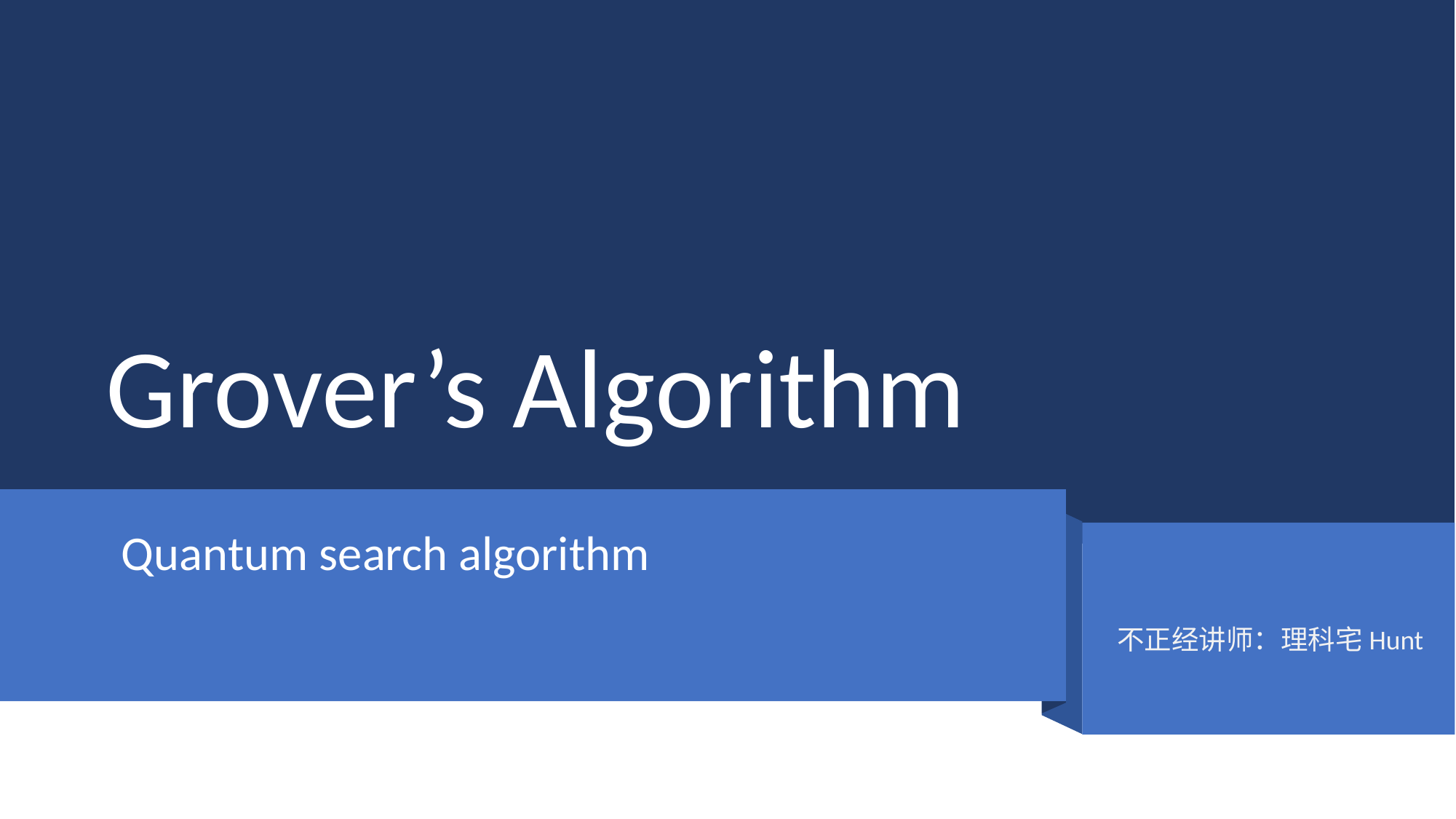

# Grover’s Algorithm

Quantum search algorithm

不正经讲师：理科宅Hunt